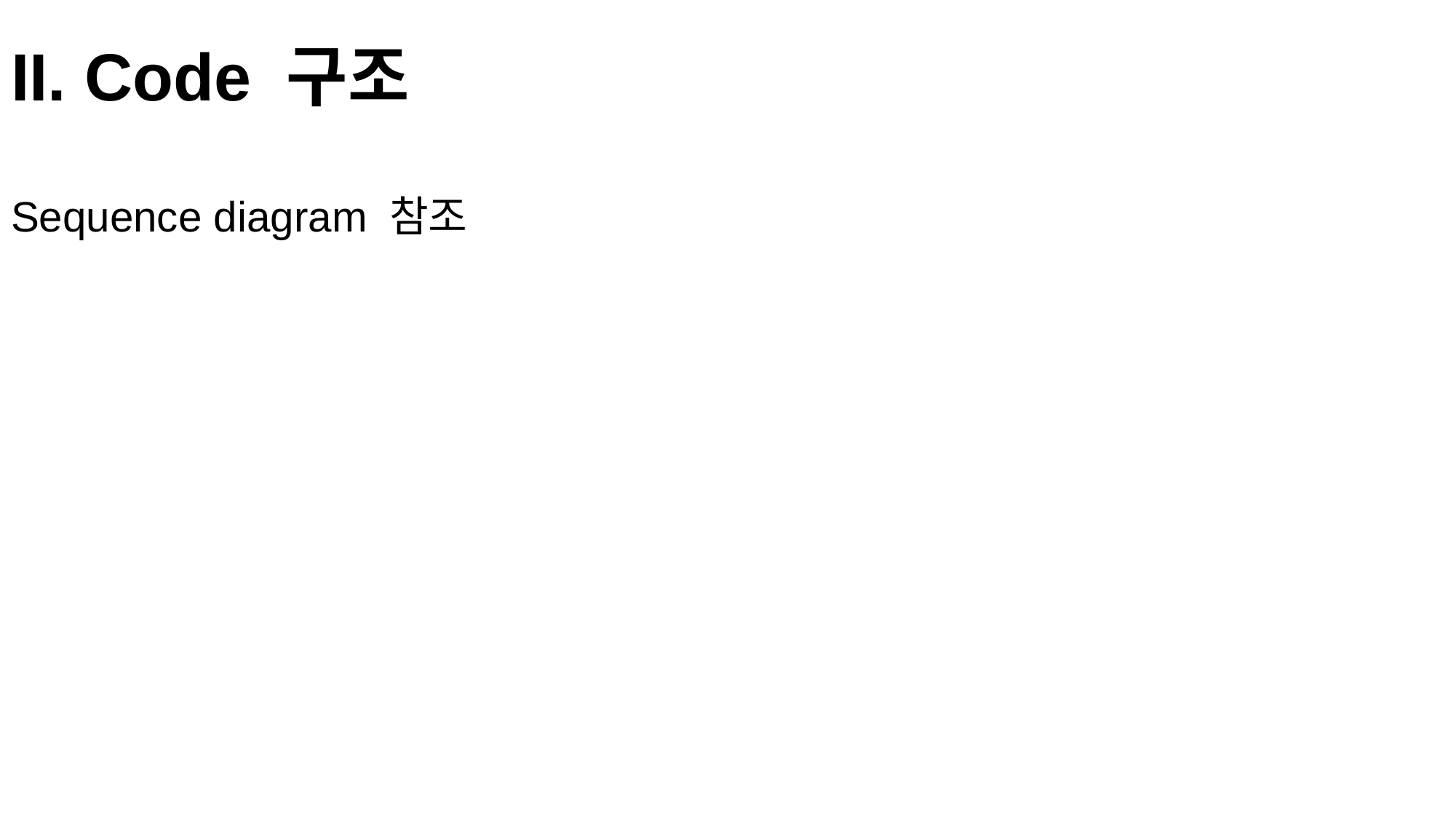

# II. Code 구조
Sequence diagram 참조